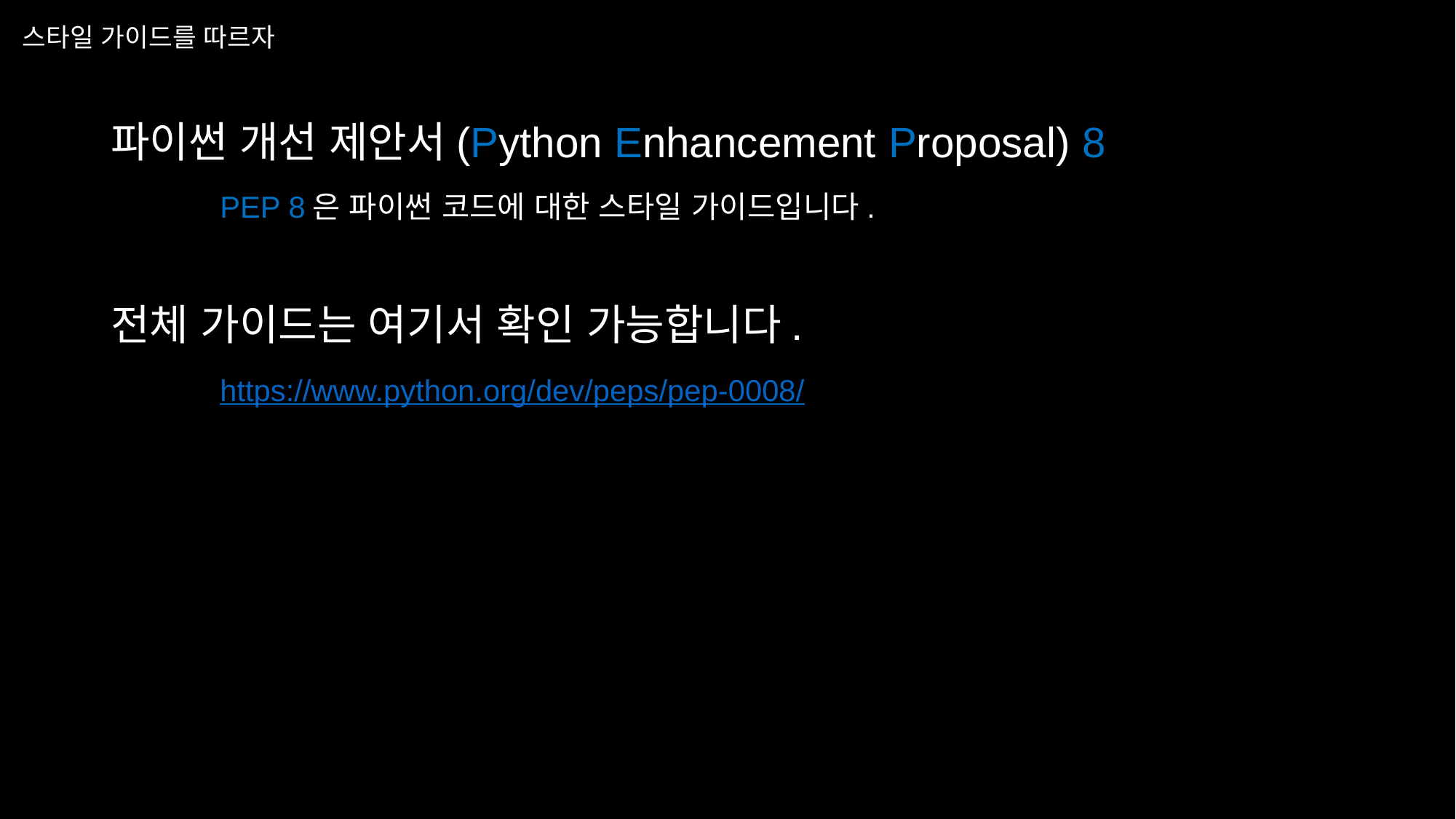

# 스타일 가이드를 따르자
파이썬 개선 제안서(Python Enhancement Proposal) 8
	PEP 8은 파이썬 코드에 대한 스타일 가이드입니다.

전체 가이드는 여기서 확인 가능합니다.
	https://www.python.org/dev/peps/pep-0008/